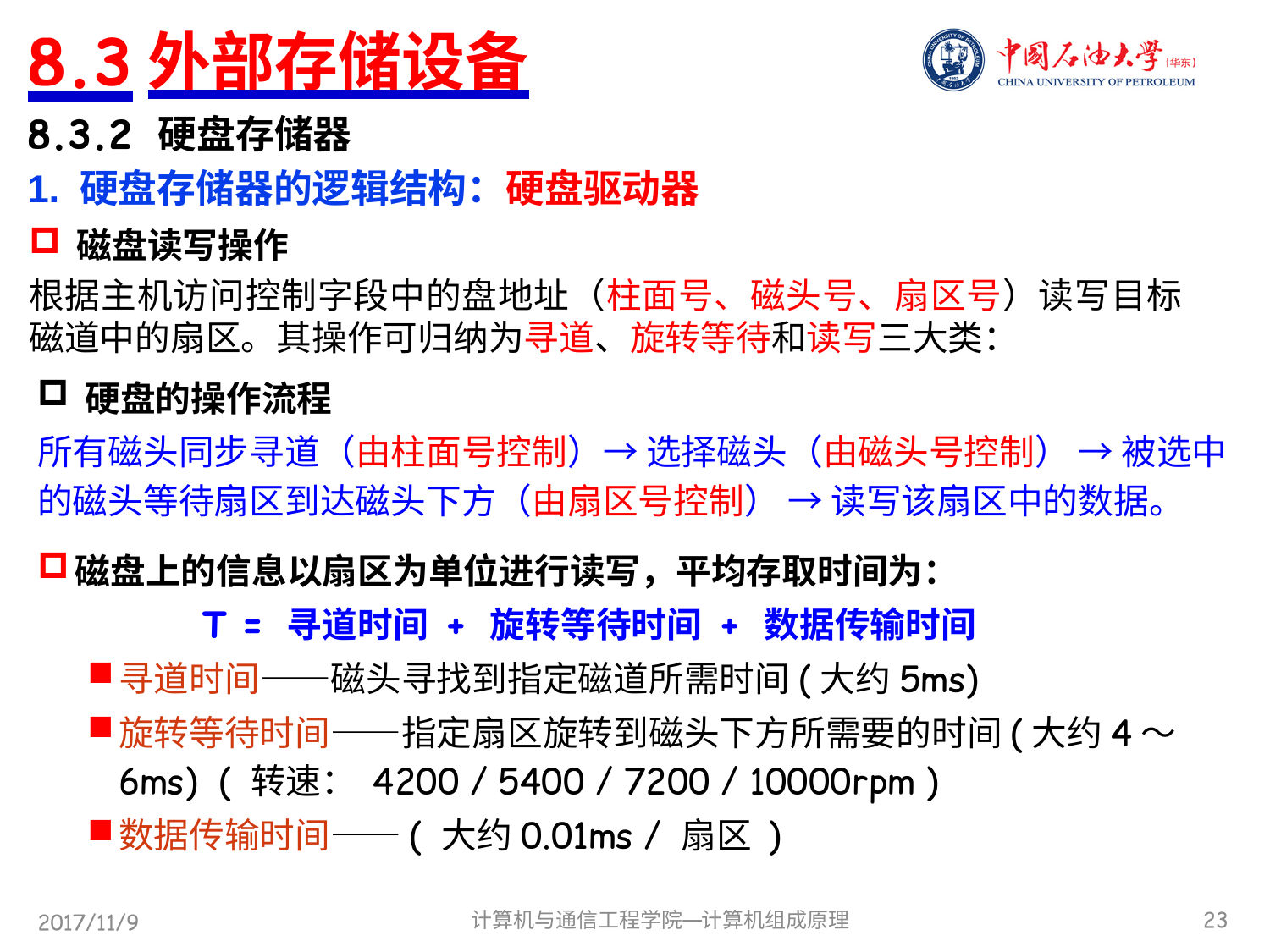

# 8.3外部存储设备
8.3.2 硬盘存储器
1. 硬盘存储器的逻辑结构：硬盘驱动器
磁盘读写操作
根据主机访问控制字段中的盘地址（柱面号、磁头号、扇区号）读写目标磁道中的扇区。其操作可归纳为寻道、旋转等待和读写三大类：

硬盘的操作流程
所有磁头同步寻道（由柱面号控制）→ 选择磁头（由磁头号控制） → 被选中的磁头等待扇区到达磁头下方（由扇区号控制） → 读写该扇区中的数据。

磁盘上的信息以扇区为单位进行读写，平均存取时间为：
		T = 寻道时间 + 旋转等待时间 + 数据传输时间
寻道时间——磁头寻找到指定磁道所需时间(大约5ms)
旋转等待时间——指定扇区旋转到磁头下方所需要的时间(大约4～6ms)  ( 转速： 4200 / 5400 / 7200 / 10000rpm )
数据传输时间——( 大约0.01ms / 扇区 )
计算机与通信工程学院—计算机组成原理
23
2017/11/9